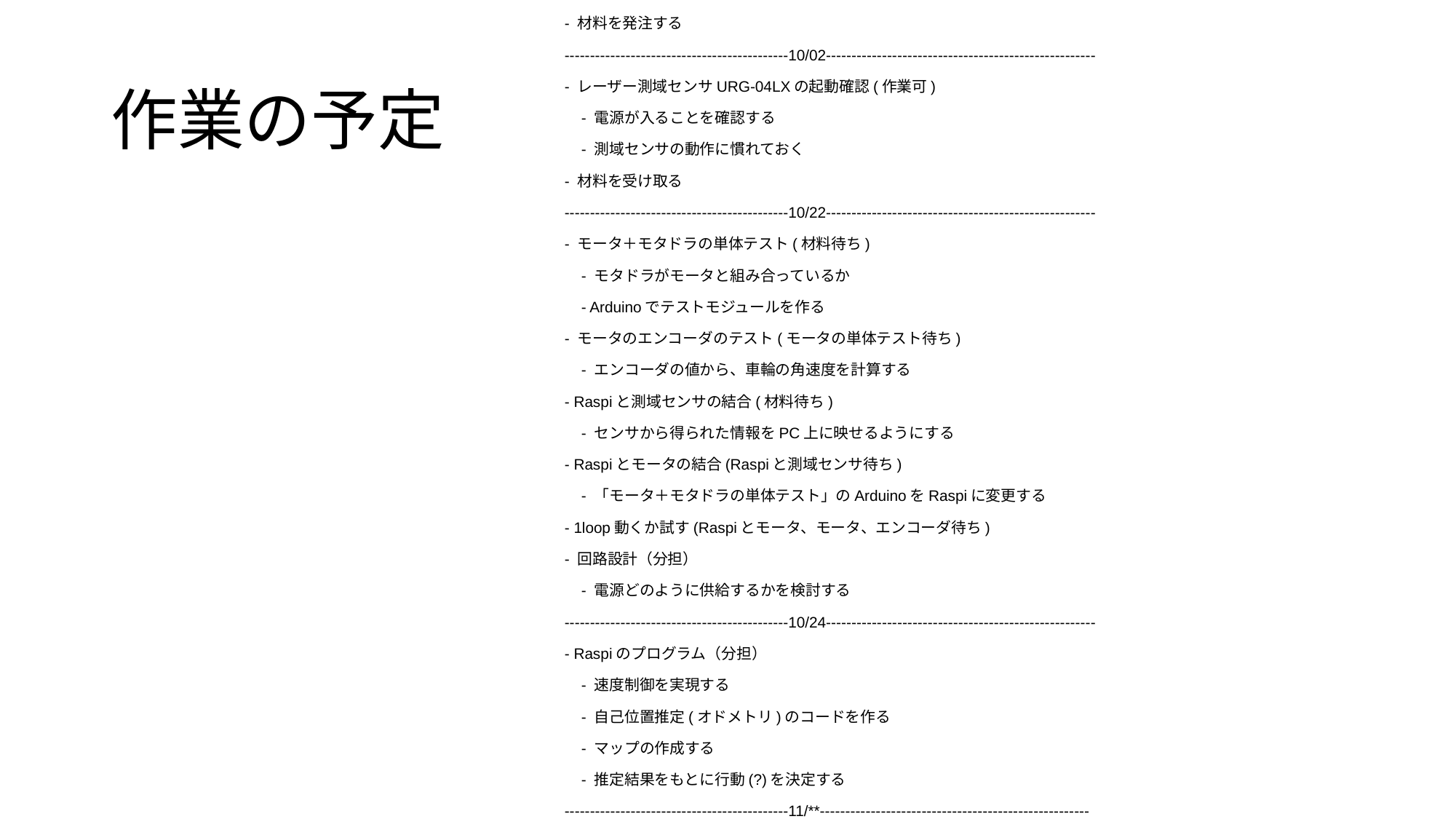

- 材料を発注する
--------------------------------------------10/02-----------------------------------------------------
- レーザー測域センサURG-04LXの起動確認(作業可)
    - 電源が入ることを確認する
    - 測域センサの動作に慣れておく
- 材料を受け取る
--------------------------------------------10/22-----------------------------------------------------
- モータ＋モタドラの単体テスト(材料待ち)
    - モタドラがモータと組み合っているか
    - Arduinoでテストモジュールを作る
- モータのエンコーダのテスト(モータの単体テスト待ち)
    - エンコーダの値から、車輪の角速度を計算する
- Raspiと測域センサの結合(材料待ち)
    - センサから得られた情報をPC上に映せるようにする
- Raspiとモータの結合(Raspiと測域センサ待ち)
    - 「モータ＋モタドラの単体テスト」のArduinoをRaspiに変更する
- 1loop動くか試す(Raspiとモータ、モータ、エンコーダ待ち)
- 回路設計（分担）
    - 電源どのように供給するかを検討する
--------------------------------------------10/24-----------------------------------------------------
- Raspiのプログラム（分担）
    - 速度制御を実現する
    - 自己位置推定(オドメトリ)のコードを作る
    - マップの作成する
    - 推定結果をもとに行動(?)を決定する
--------------------------------------------11/**-----------------------------------------------------

# 作業の予定